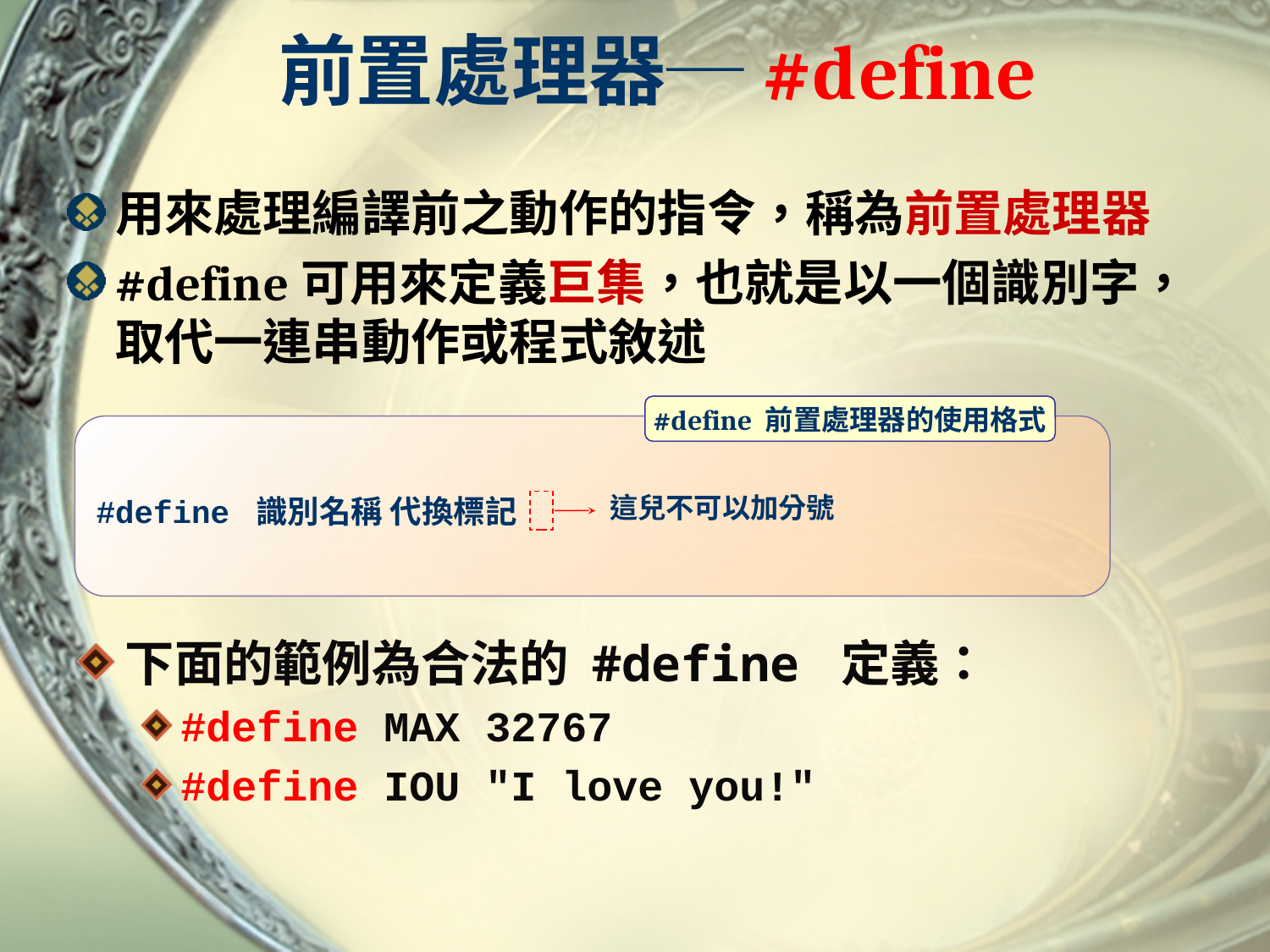

# 前置處理器─#define
用來處理編譯前之動作的指令，稱為前置處理器
#define可用來定義巨集，也就是以一個識別字，取代一連串動作或程式敘述

#define 前置處理器的使用格式
#define 識別名稱 代換標記
這兒不可以加分號

下面的範例為合法的 #define 定義：
#define MAX 32767
#define IOU "I love you!"